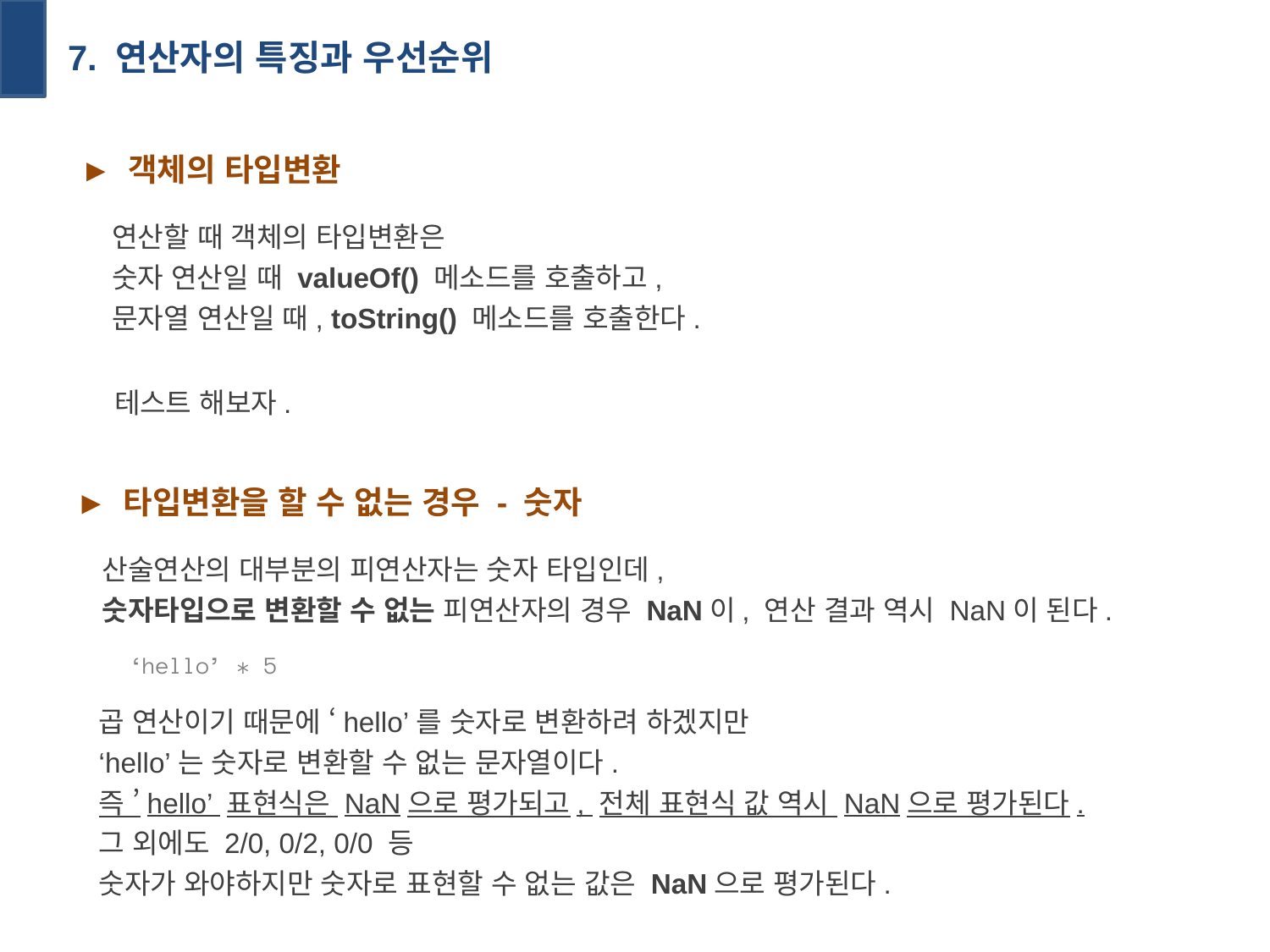

ㅊ
# 7. 연산자의 특징과 우선순위
► 객체의 타입변환
연산할 때 객체의 타입변환은
숫자 연산일 때 valueOf() 메소드를 호출하고,
문자열 연산일 때, toString() 메소드를 호출한다.
테스트 해보자.
► 타입변환을 할 수 없는 경우 - 숫자
산술연산의 대부분의 피연산자는 숫자 타입인데,
숫자타입으로 변환할 수 없는 피연산자의 경우 NaN이, 연산 결과 역시 NaN이 된다.
‘hello’ * 5
곱 연산이기 때문에 ‘hello’를 숫자로 변환하려 하겠지만
‘hello’는 숫자로 변환할 수 없는 문자열이다.
즉 ’hello’ 표현식은 NaN으로 평가되고, 전체 표현식 값 역시 NaN으로 평가된다.
그 외에도 2/0, 0/2, 0/0 등
숫자가 와야하지만 숫자로 표현할 수 없는 값은 NaN으로 평가된다.